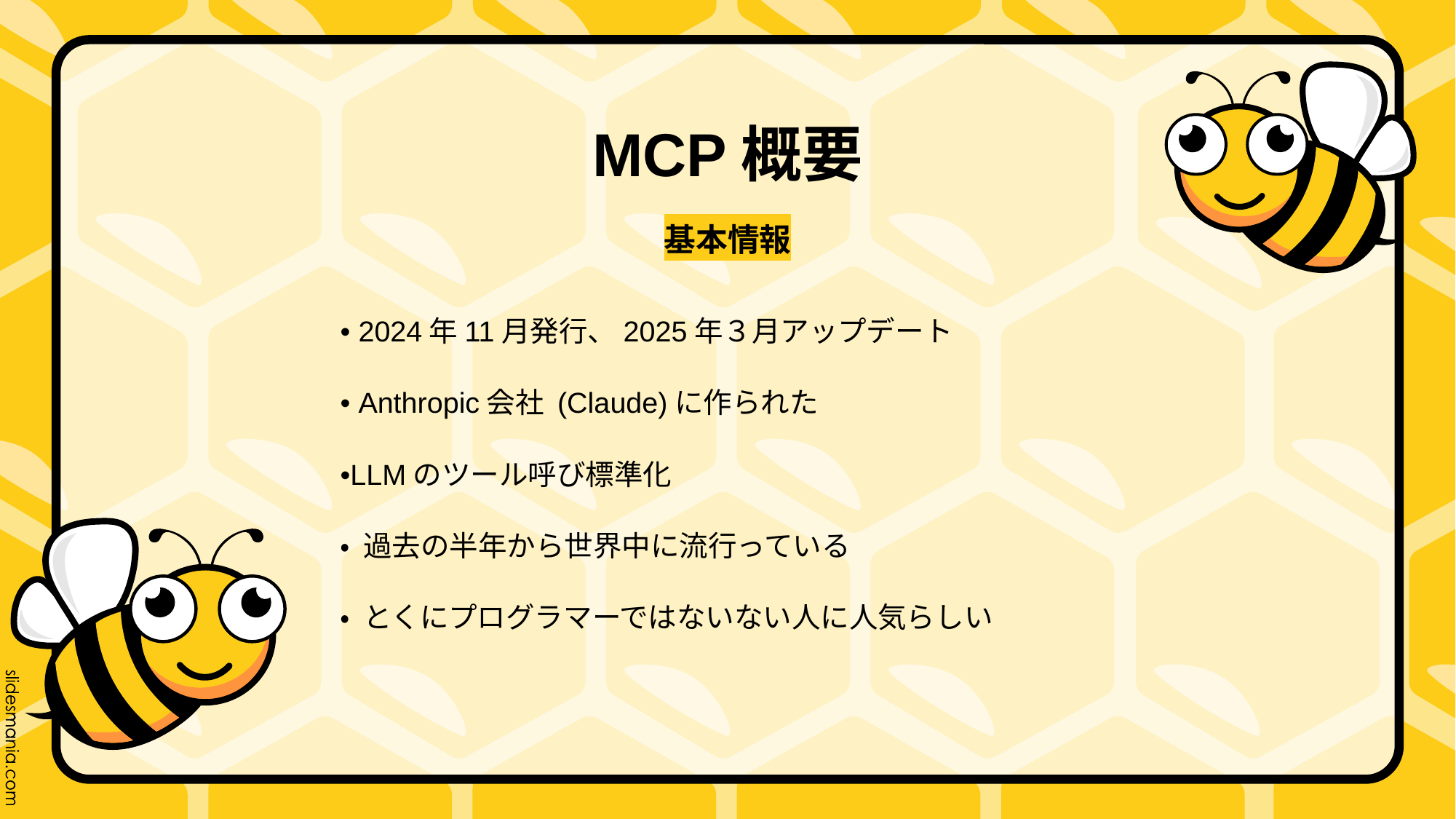

# MCP概要
基本情報
• 2024年11月発行、2025年３月アップデート
• Anthropic会社 (Claude)に作られた
•LLMのツール呼び標準化
• 過去の半年から世界中に流行っている
• とくにプログラマーではないない人に人気らしい